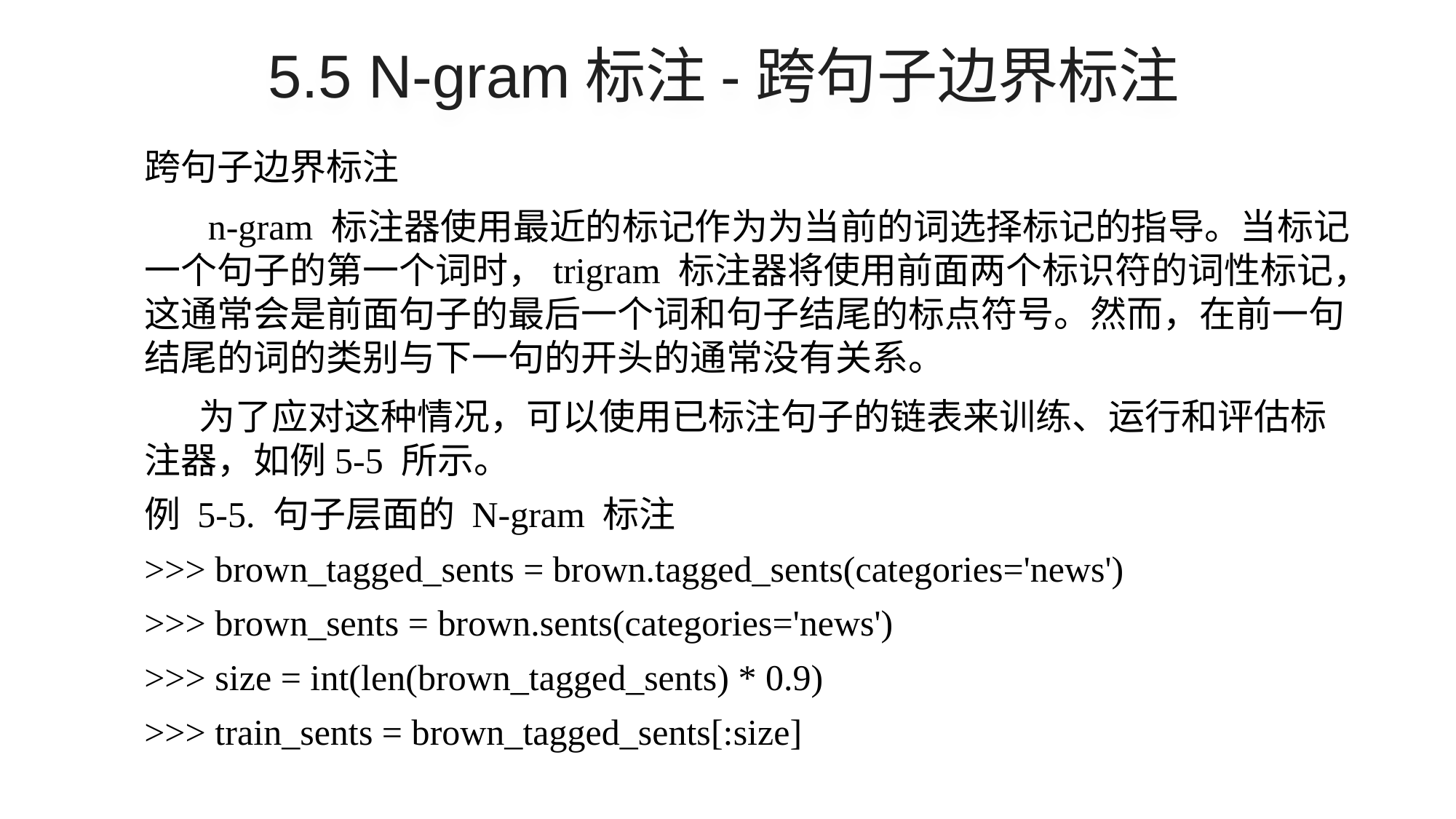

# 5.5 N-gram标注-跨句子边界标注
跨句子边界标注
 n-gram 标注器使用最近的标记作为为当前的词选择标记的指导。当标记一个句子的第一个词时，trigram 标注器将使用前面两个标识符的词性标记，这通常会是前面句子的最后一个词和句子结尾的标点符号。然而，在前一句结尾的词的类别与下一句的开头的通常没有关系。
为了应对这种情况，可以使用已标注句子的链表来训练、运行和评估标注器，如例5-5 所示。
例 5-5. 句子层面的 N-gram 标注
>>> brown_tagged_sents = brown.tagged_sents(categories='news')
>>> brown_sents = brown.sents(categories='news')
>>> size = int(len(brown_tagged_sents) * 0.9)
>>> train_sents = brown_tagged_sents[:size]